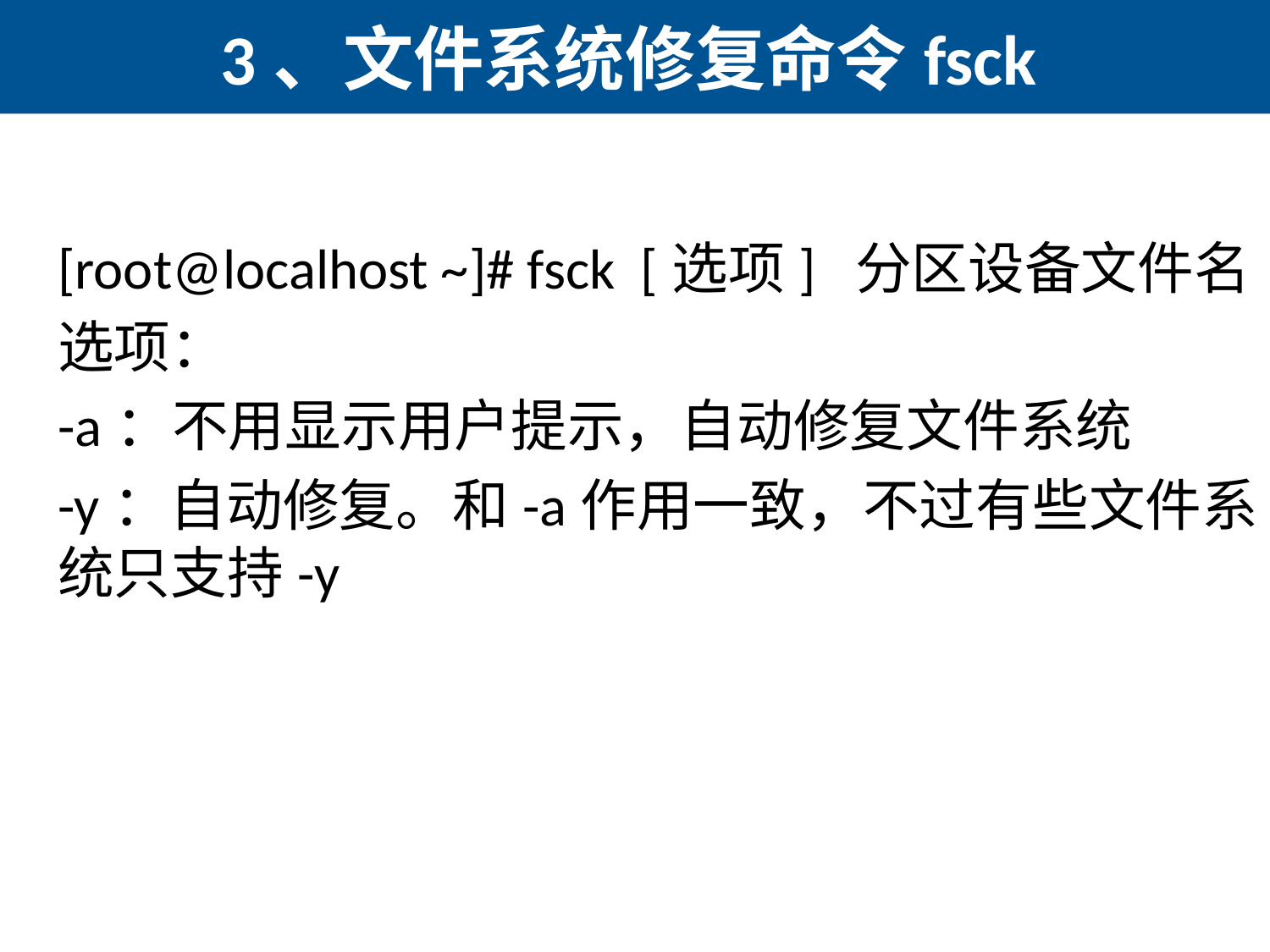

# 3、文件系统修复命令fsck
[root@localhost ~]# fsck  [选项]  分区设备文件名
选项：
-a：不用显示用户提示，自动修复文件系统
-y：自动修复。和-a作用一致，不过有些文件系统只支持-y